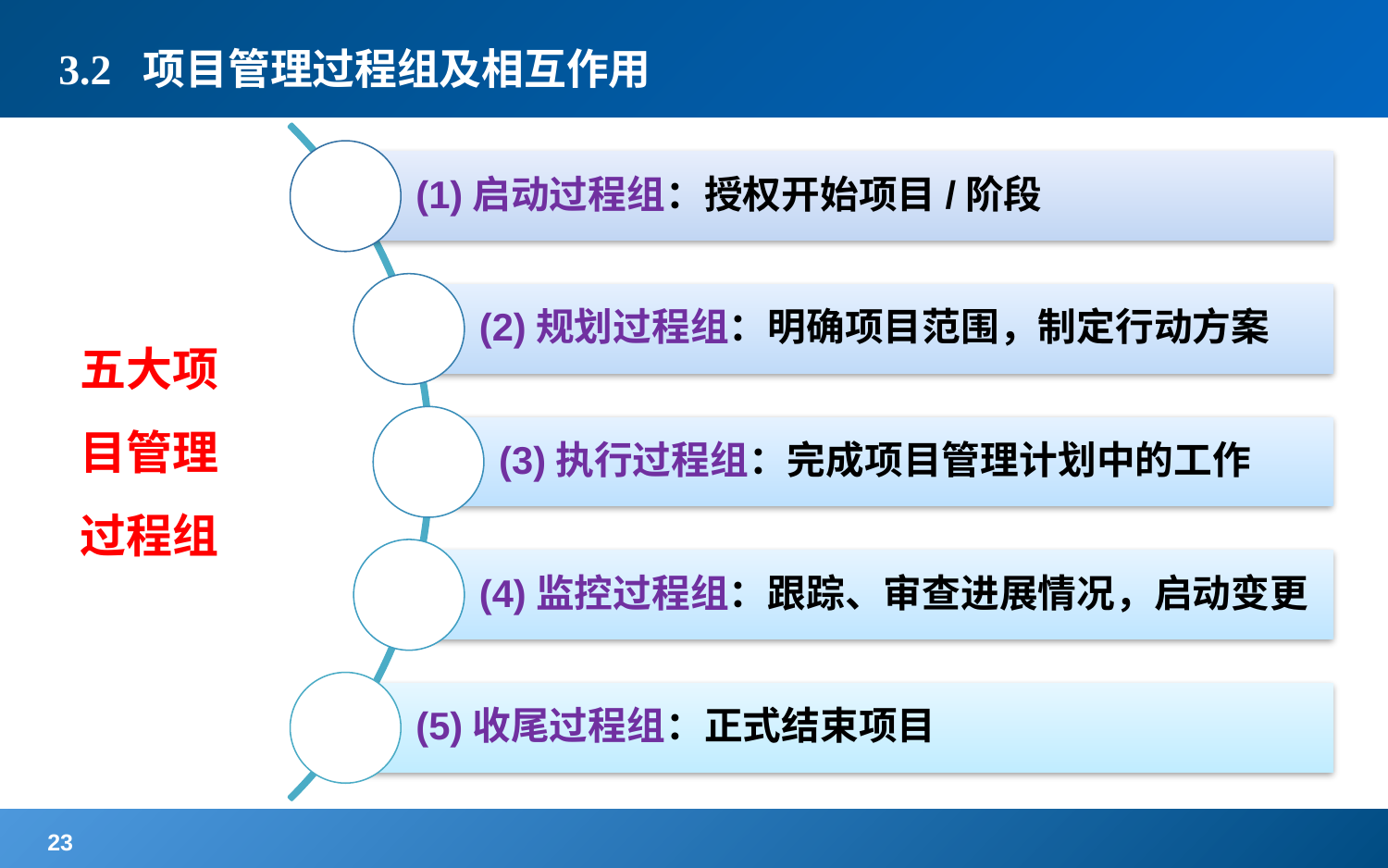

# 3.2  项目管理过程组及相互作用
(1)启动过程组：授权开始项目/阶段
(2)规划过程组：明确项目范围，制定行动方案
(3)执行过程组：完成项目管理计划中的工作
(4)监控过程组：跟踪、审查进展情况，启动变更
(5)收尾过程组：正式结束项目

五大项目管理过程组